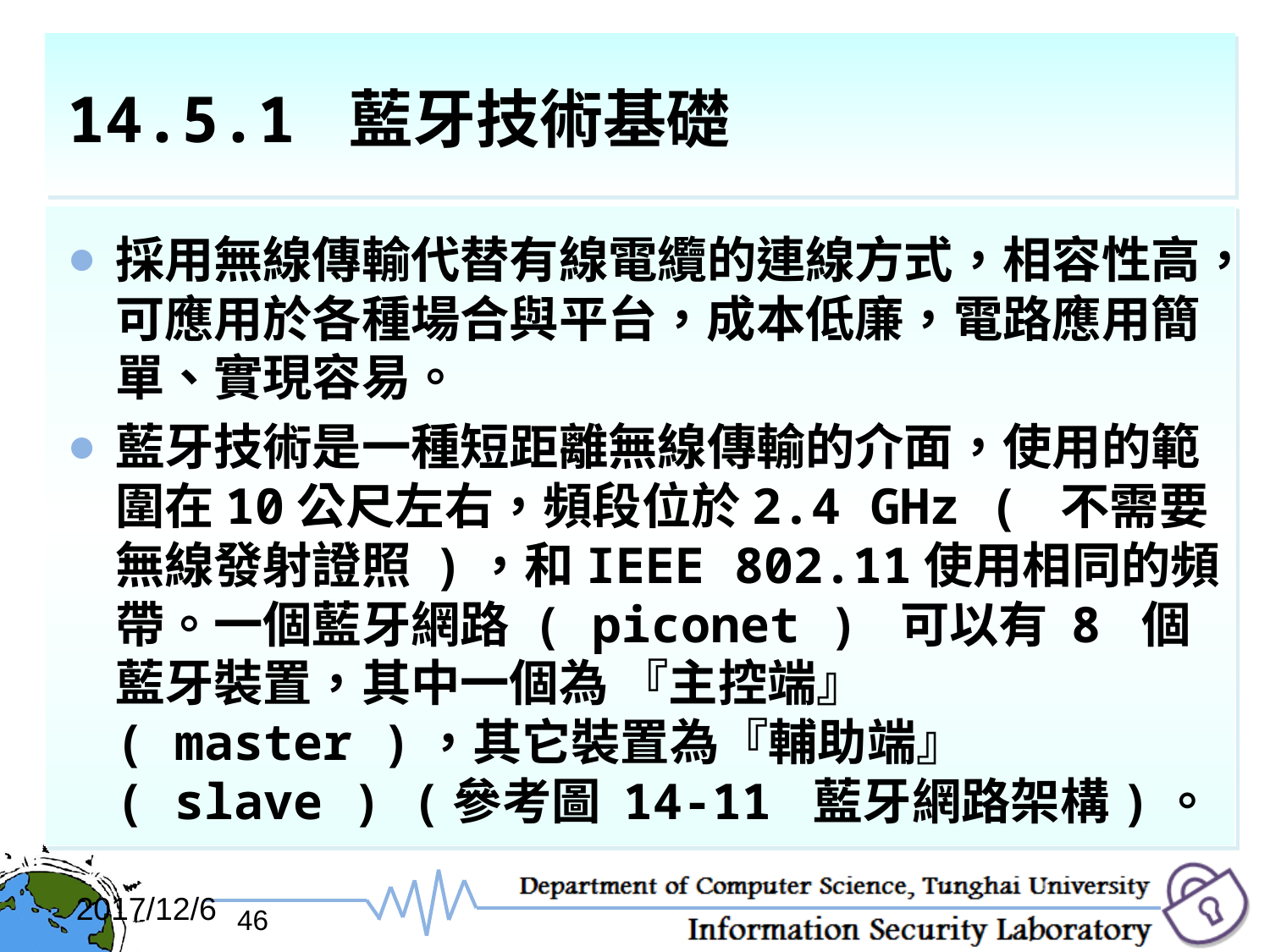

# 14.5.1 藍牙技術基礎
採用無線傳輸代替有線電纜的連線方式，相容性高，可應用於各種場合與平台，成本低廉，電路應用簡單、實現容易。
藍牙技術是一種短距離無線傳輸的介面，使用的範圍在10公尺左右，頻段位於2.4 GHz ( 不需要無線發射證照 )，和IEEE 802.11使用相同的頻帶。一個藍牙網路 ( piconet ) 可以有 8 個藍牙裝置，其中一個為 『主控端』( master )，其它裝置為『輔助端』( slave ) (參考圖 14-11 藍牙網路架構)。

2017/12/6
46